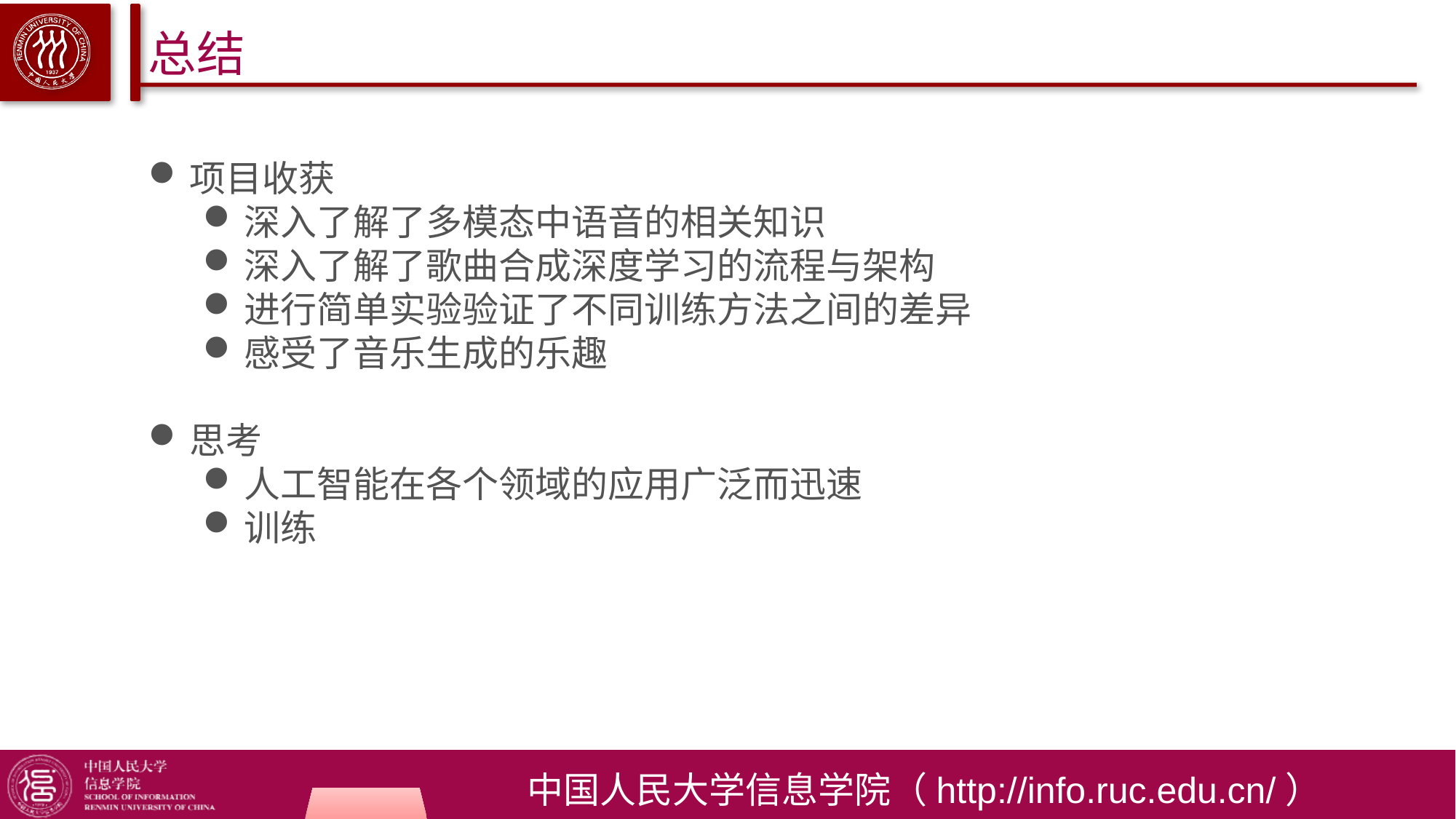

总结
项目收获
深入了解了多模态中语音的相关知识
深入了解了歌曲合成深度学习的流程与架构
进行简单实验验证了不同训练方法之间的差异
感受了音乐生成的乐趣

思考
人工智能在各个领域的应用广泛而迅速
训练
14